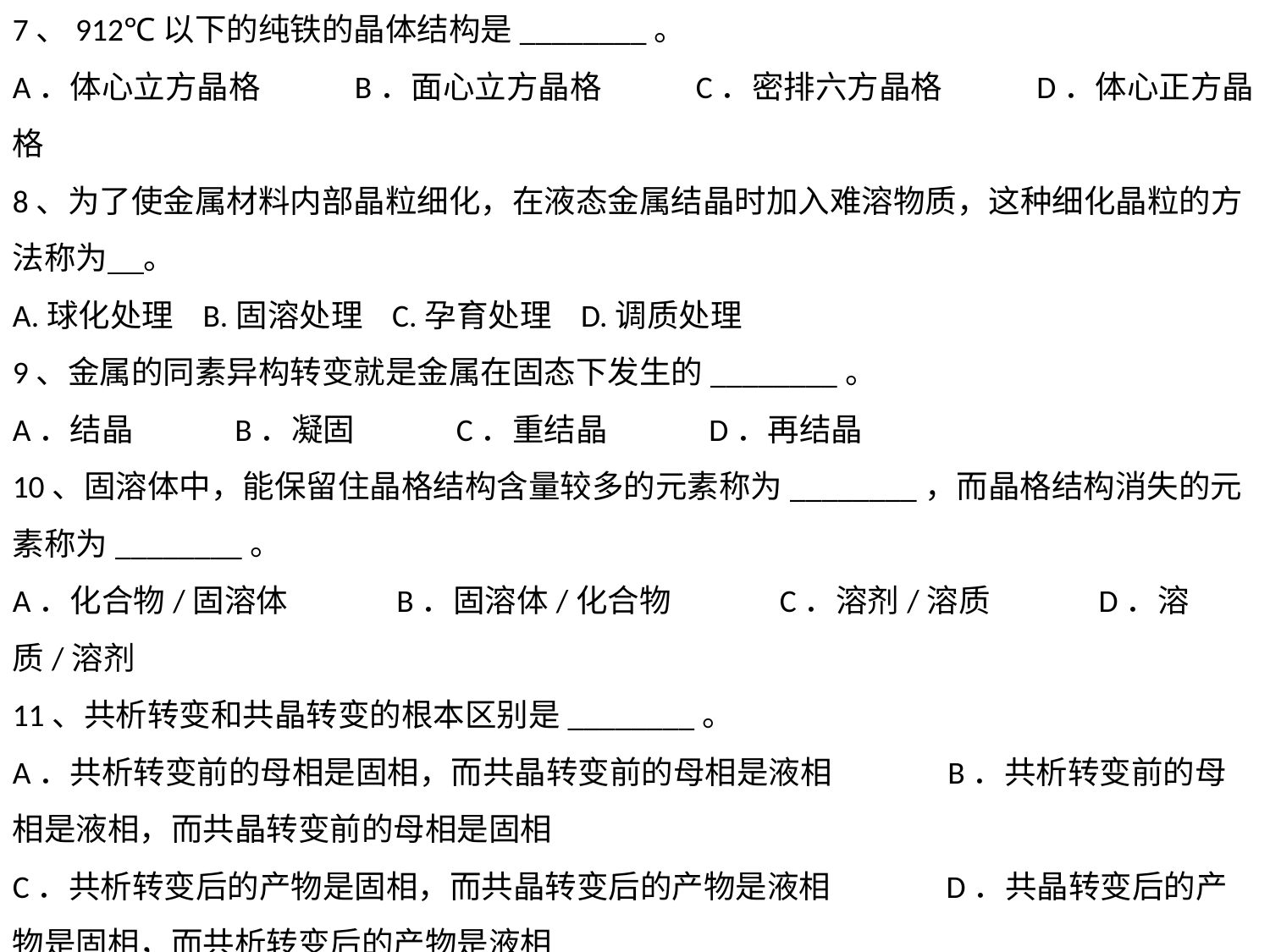

7、912℃以下的纯铁的晶体结构是________。
A．体心立方晶格            B．面心立方晶格            C．密排六方晶格            D．体心正方晶格
8、为了使金属材料内部晶粒细化，在液态金属结晶时加入难溶物质，这种细化晶粒的方法称为     。
A.球化处理   B.固溶处理   C.孕育处理   D.调质处理
9、金属的同素异构转变就是金属在固态下发生的________。
A．结晶             B．凝固             C．重结晶             D．再结晶
10、固溶体中，能保留住晶格结构含量较多的元素称为________，而晶格结构消失的元素称为________。
A．化合物/固溶体              B．固溶体/化合物              C．溶剂/溶质              D．溶质/溶剂
11、共析转变和共晶转变的根本区别是________。
A．共析转变前的母相是固相，而共晶转变前的母相是液相               B．共析转变前的母相是液相，而共晶转变前的母相是固相
C．共析转变后的产物是固相，而共晶转变后的产物是液相               D．共晶转变后的产物是固相，而共析转变后的产物是液相
12、滑移系相同，滑移方向不同时，滑移方向数越________，塑性越________。
A．大/好                B．小/好                C．A或B               D．无关